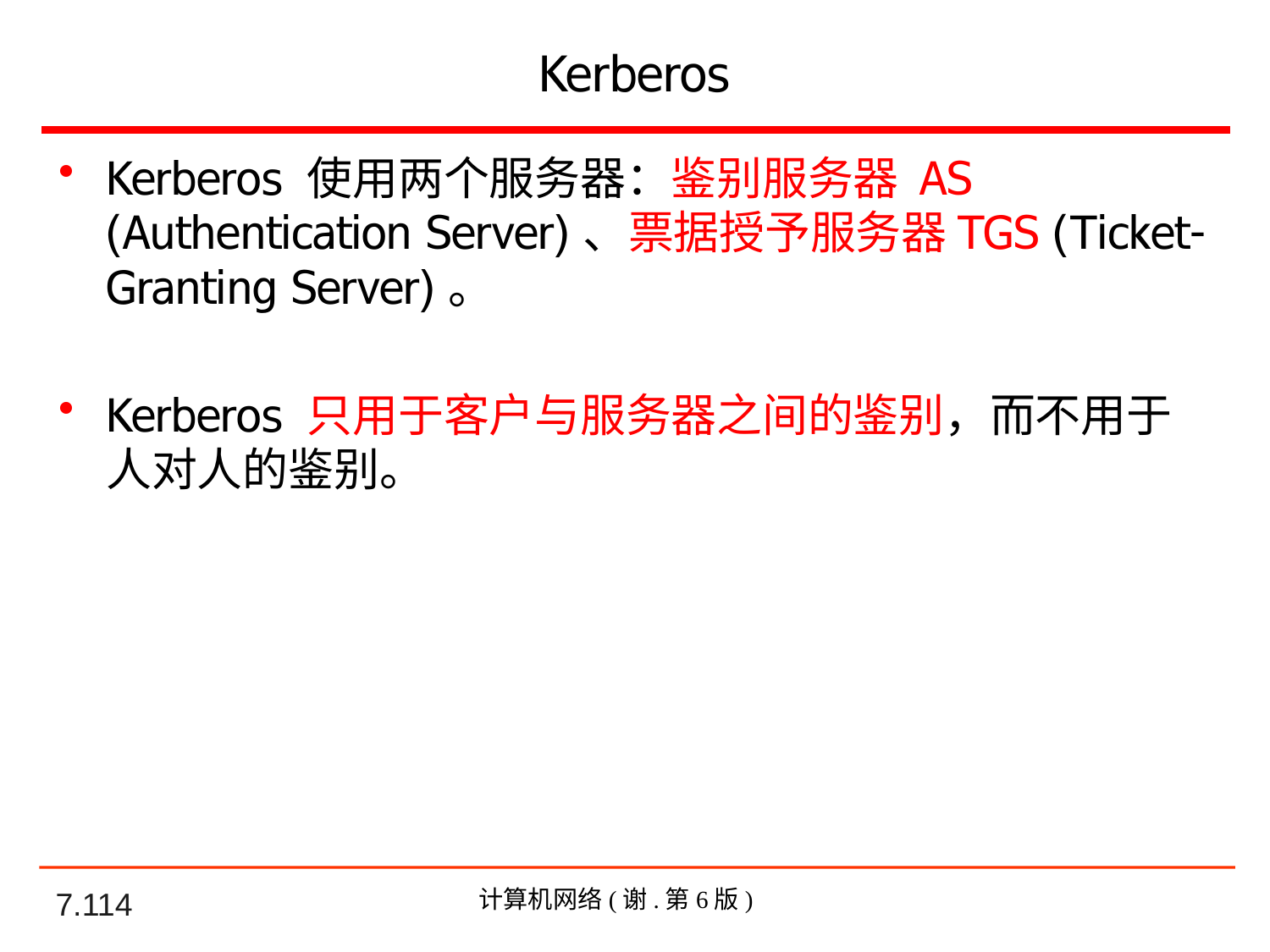

# Kerberos
Kerberos 使用两个服务器：鉴别服务器 AS (Authentication Server)、票据授予服务器TGS (Ticket-Granting Server)。

Kerberos 只用于客户与服务器之间的鉴别，而不用于人对人的鉴别。